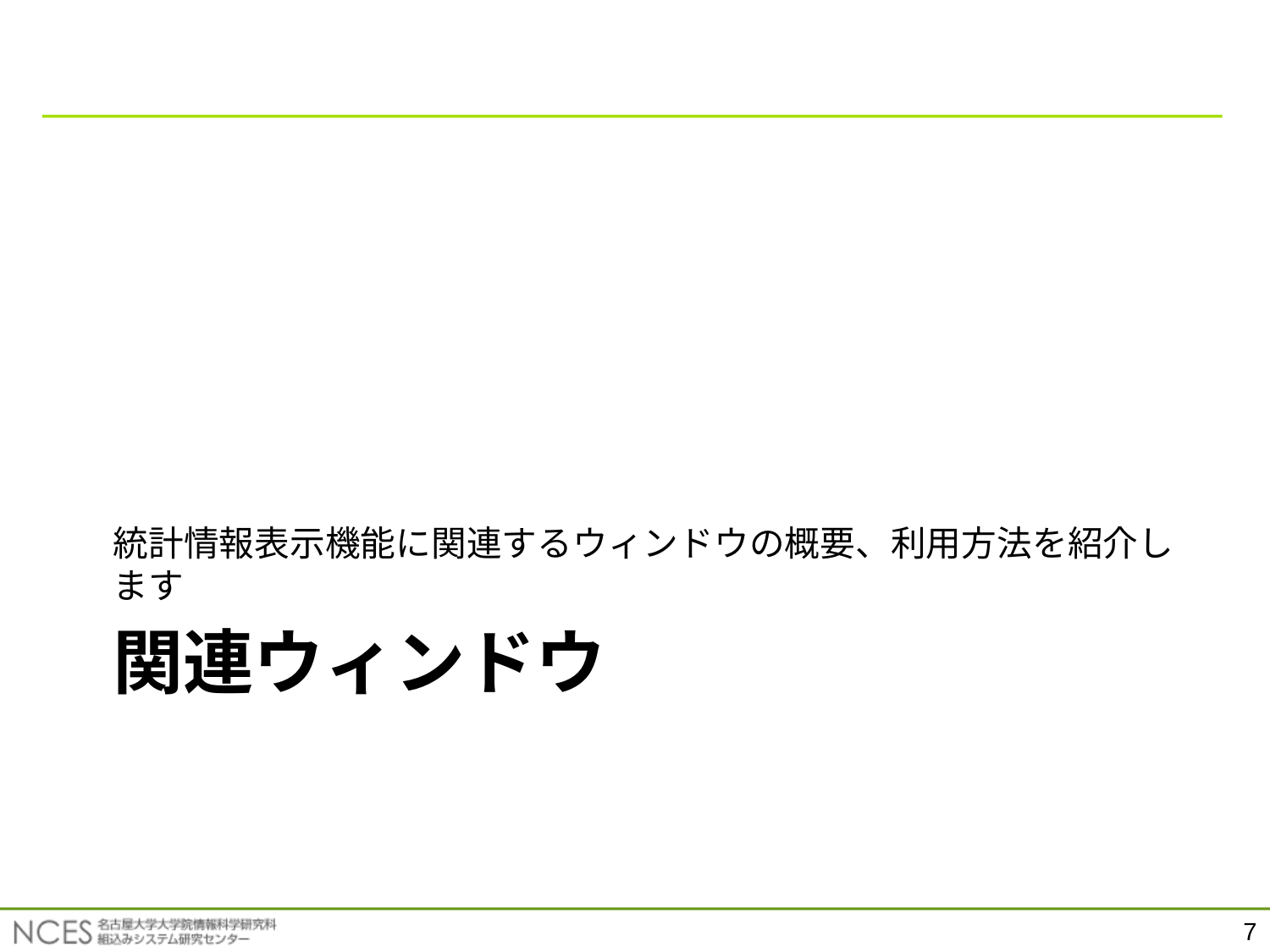

統計情報表示機能に関連するウィンドウの概要、利用方法を紹介します
# 関連ウィンドウ
7